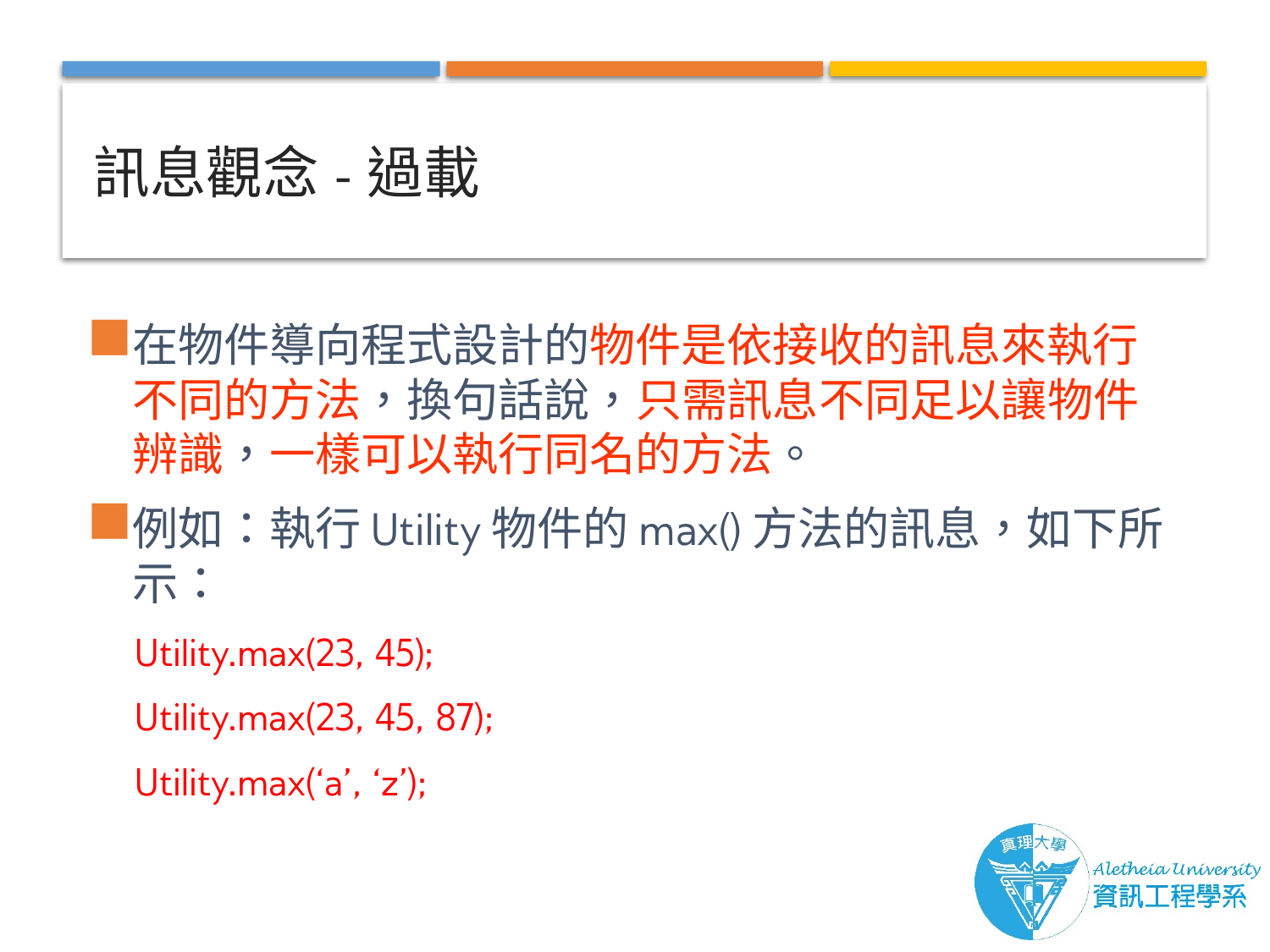

# 訊息觀念-過載
在物件導向程式設計的物件是依接收的訊息來執行不同的方法，換句話說，只需訊息不同足以讓物件辨識，一樣可以執行同名的方法。
例如：執行Utility物件的max()方法的訊息，如下所示：
Utility.max(23, 45);
Utility.max(23, 45, 87);
Utility.max(‘a’, ‘z’);